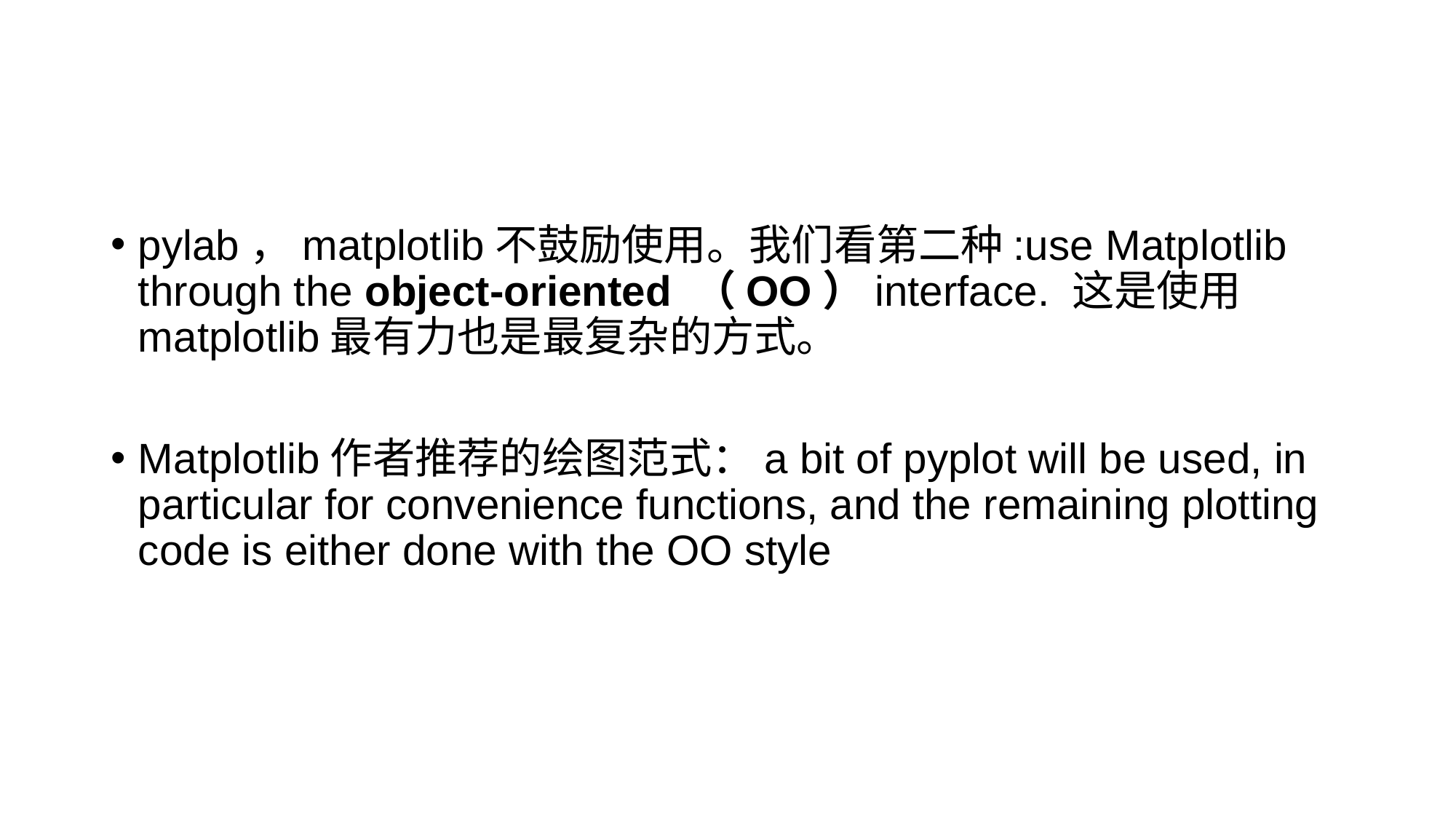

#
pylab，matplotlib不鼓励使用。我们看第二种:use Matplotlib through the object-oriented （OO）interface. 这是使用matplotlib最有力也是最复杂的方式。

Matplotlib作者推荐的绘图范式：a bit of pyplot will be used, in
particular for convenience functions, and the remaining plotting code is either done with the OO style